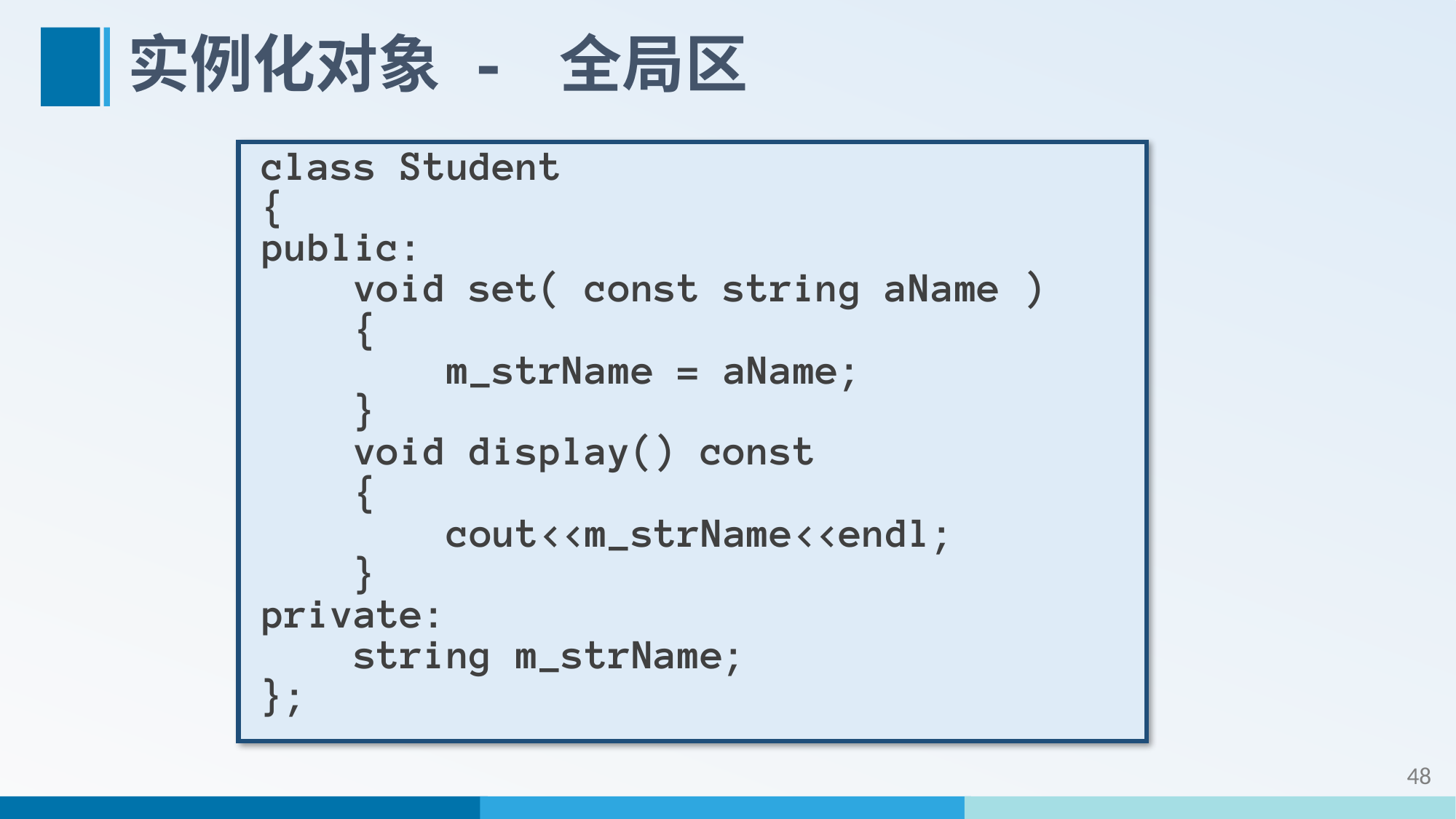

# 实例化对象 - 全局区
class Student
{
public:
    void set( const string aName )
    {
        m_strName = aName;
    }
    void display() const
    {
        cout<<m_strName<<endl;
    }
private:
    string m_strName;
};